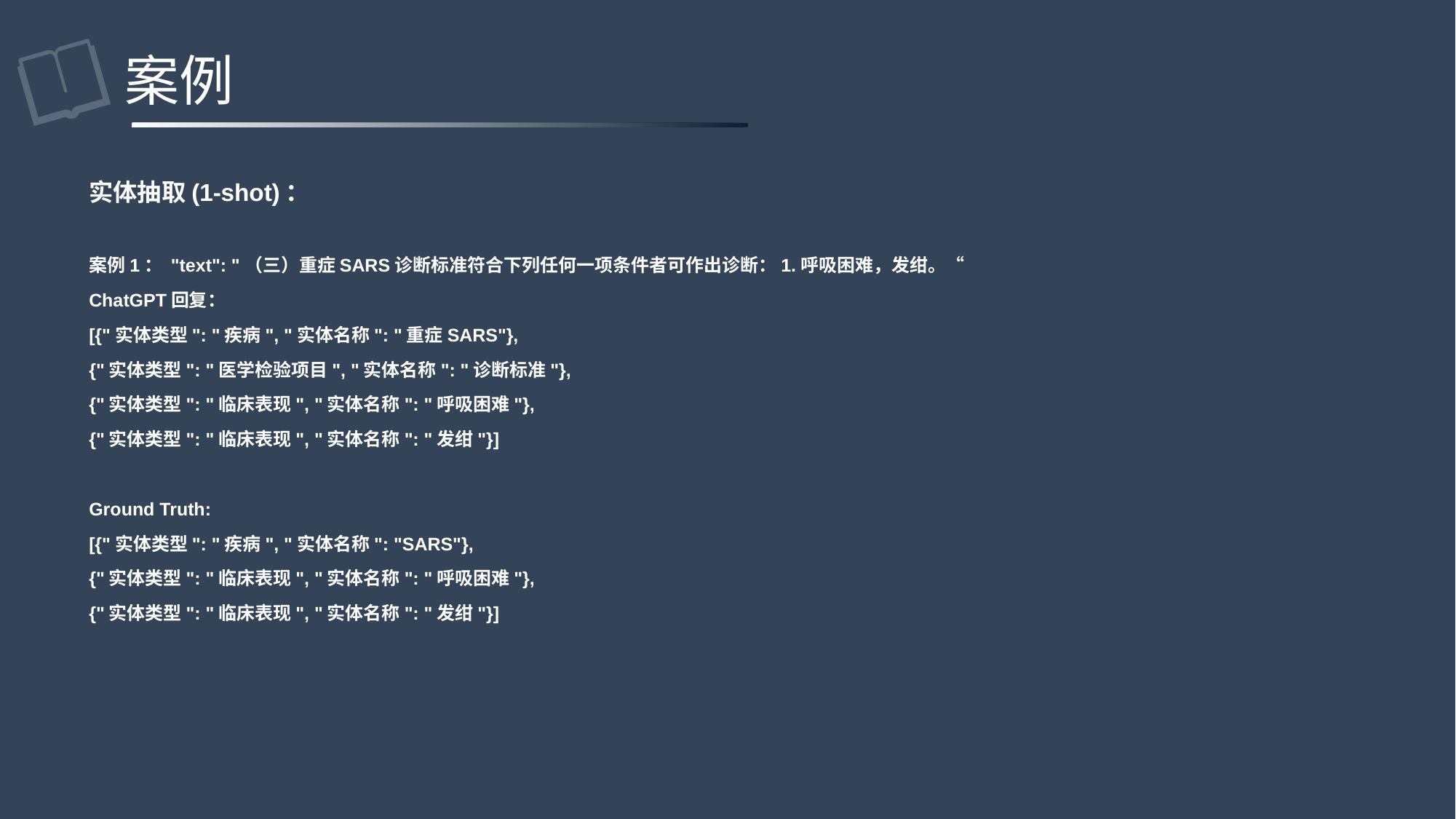

# 案例
实体抽取(1-shot)：

案例1： "text": "（三）重症SARS诊断标准符合下列任何一项条件者可作出诊断：1.呼吸困难，发绀。“
ChatGPT回复：
[{"实体类型": "疾病", "实体名称": "重症SARS"},
{"实体类型": "医学检验项目", "实体名称": "诊断标准"},
{"实体类型": "临床表现", "实体名称": "呼吸困难"},
{"实体类型": "临床表现", "实体名称": "发绀"}]

Ground Truth:
[{"实体类型": "疾病", "实体名称": "SARS"},
{"实体类型": "临床表现", "实体名称": "呼吸困难"},
{"实体类型": "临床表现", "实体名称": "发绀"}]